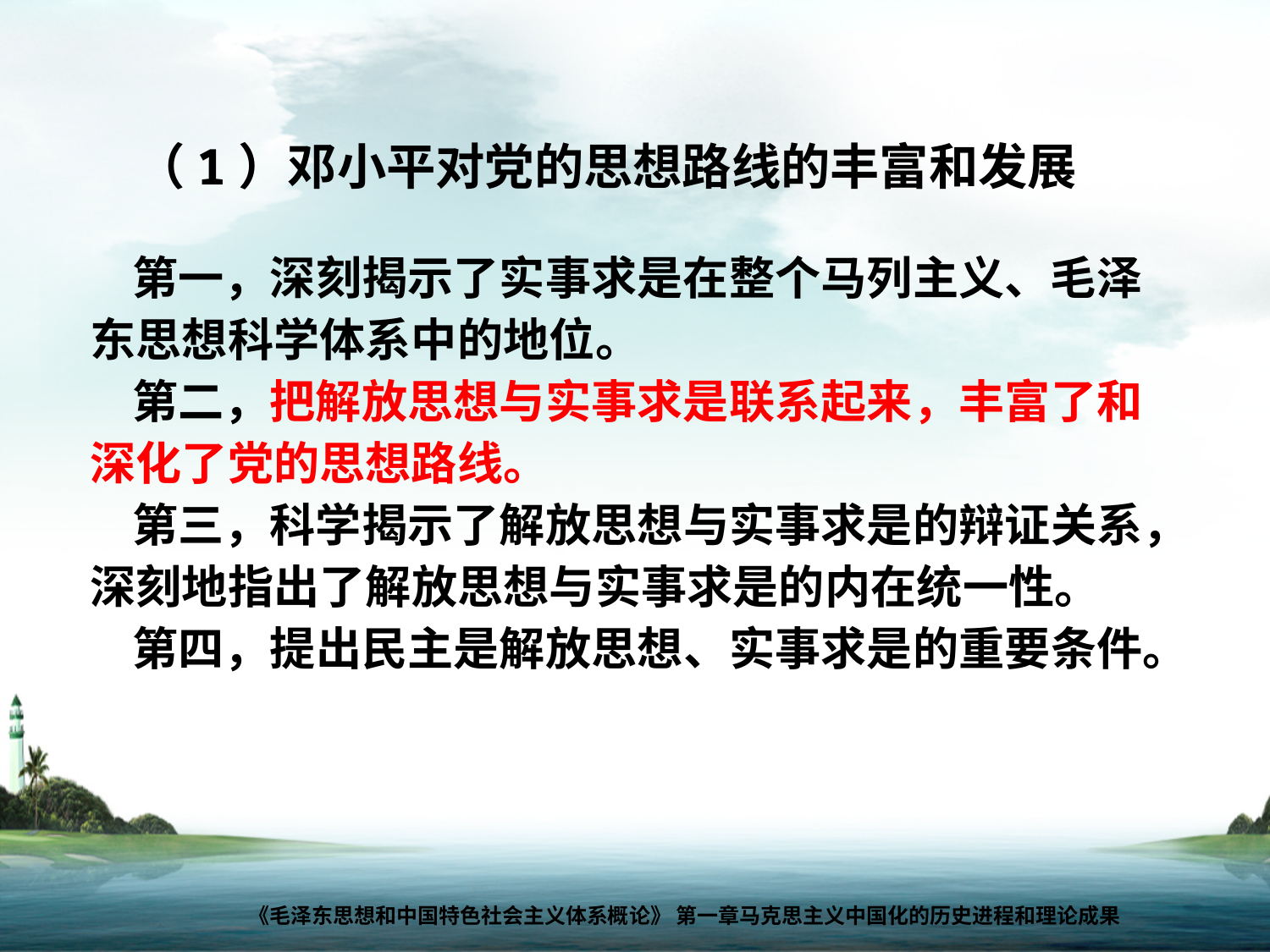

（1）邓小平对党的思想路线的丰富和发展
   第一，深刻揭示了实事求是在整个马列主义、毛泽东思想科学体系中的地位。
   第二，把解放思想与实事求是联系起来，丰富了和深化了党的思想路线。
   第三，科学揭示了解放思想与实事求是的辩证关系，深刻地指出了解放思想与实事求是的内在统一性。
   第四，提出民主是解放思想、实事求是的重要条件。
《毛泽东思想和中国特色社会主义体系概论》 第一章马克思主义中国化的历史进程和理论成果